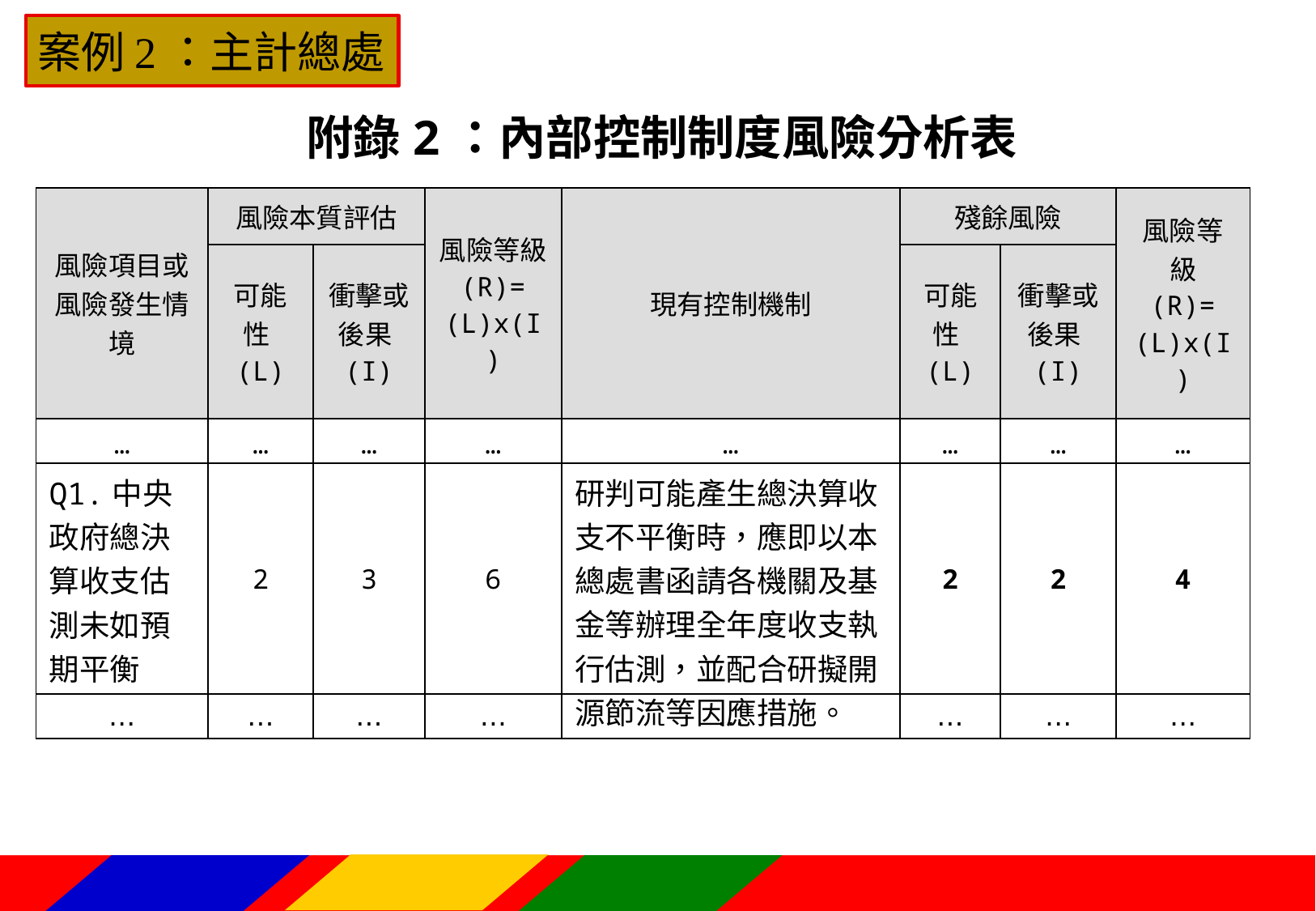

案例2：主計總處
附錄2：內部控制制度風險分析表
| 風險項目或 風險發生情境 | 風險本質評估 |  | 風險等級 (R)= (L)x(I) | 現有控制機制 | 殘餘風險 |  | 風險等級 (R)= (L)x(I) |
| --- | --- | --- | --- | --- | --- | --- | --- |
|  | 可能性(L) | 衝擊或 後果(I) |  |  | 可能性(L) | 衝擊或 後果(I) |  |
| … | … | … | … | … | … | … | … |
| Q1.中央政府總決算收支估測未如預期平衡 | 2 | 3 | 6 | 研判可能產生總決算收支不平衡時，應即以本總處書函請各機關及基金等辦理全年度收支執行估測，並配合研擬開源節流等因應措施。 | 2 | 2 | 4 |
| … | … | … | … | … | … | … | … |

100